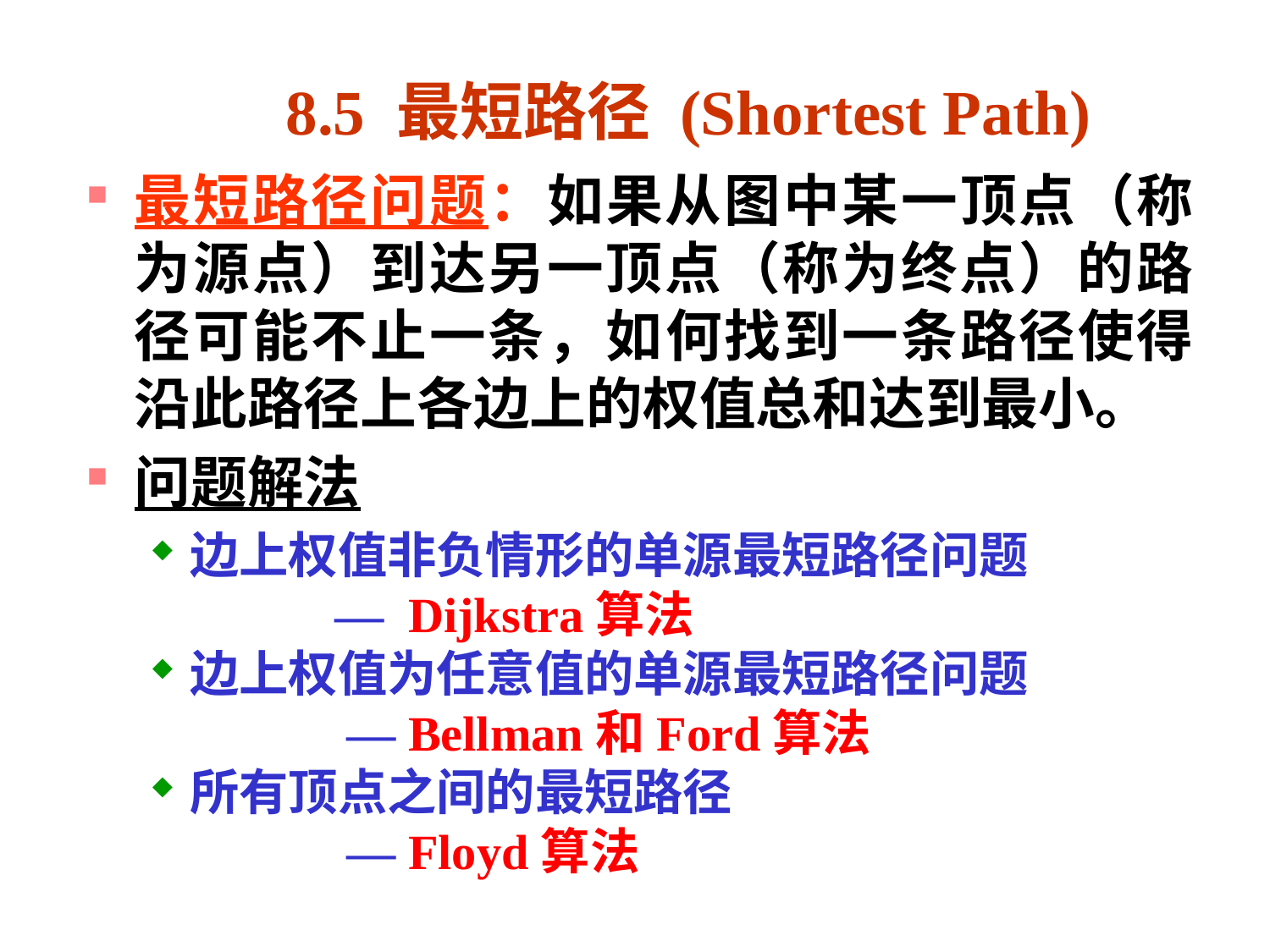

# 8.5 最短路径 (Shortest Path)
最短路径问题：如果从图中某一顶点（称为源点）到达另一顶点（称为终点）的路径可能不止一条，如何找到一条路径使得沿此路径上各边上的权值总和达到最小。
问题解法
边上权值非负情形的单源最短路径问题
               —  Dijkstra算法
边上权值为任意值的单源最短路径问题
                — Bellman和Ford算法
所有顶点之间的最短路径
                — Floyd算法
121